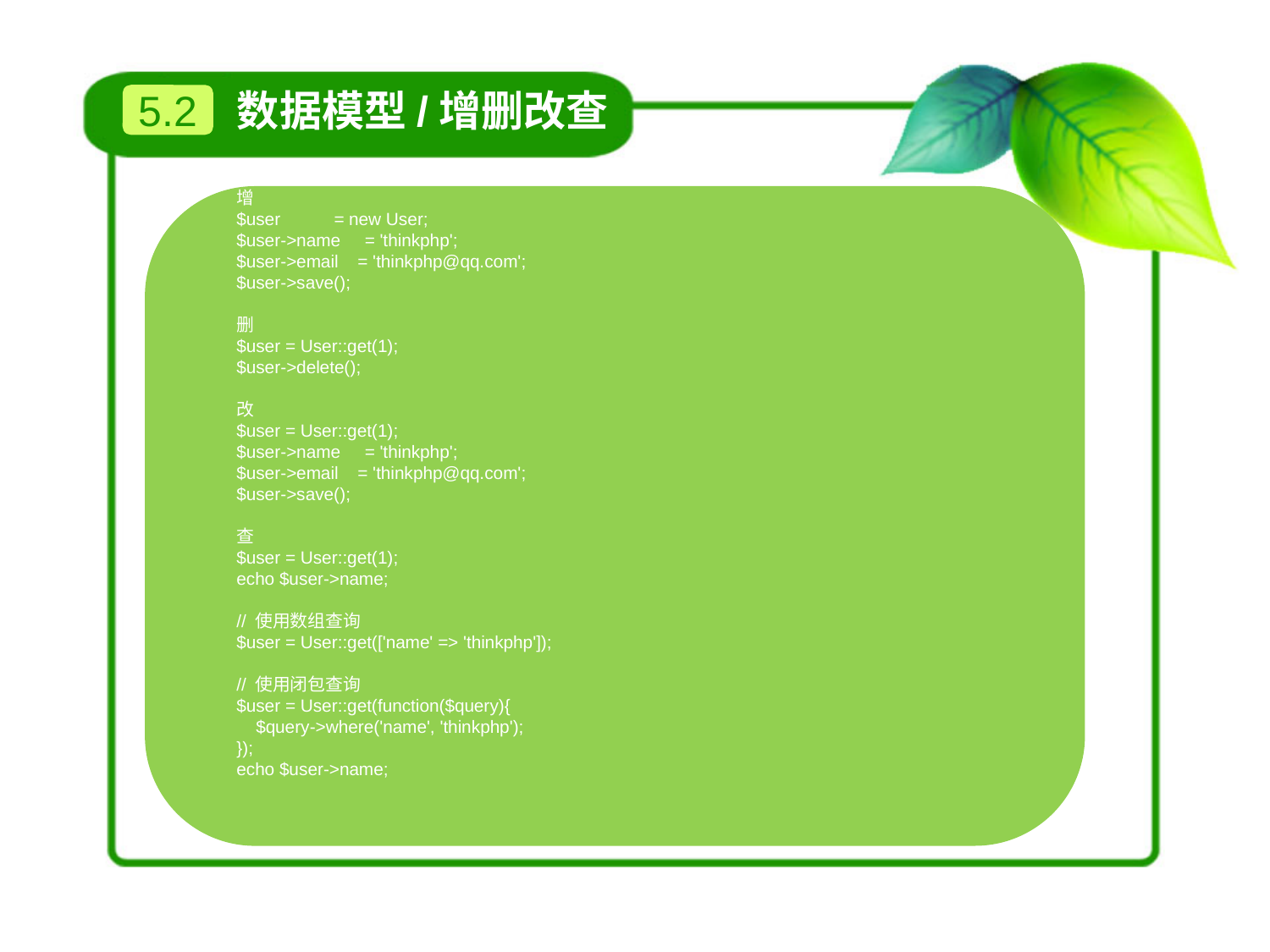

数据模型/增删改查
5.2

增
$user           = new User;
$user->name     = 'thinkphp';
$user->email    = 'thinkphp@qq.com';
$user->save();

删
$user = User::get(1);
$user->delete();

改
$user = User::get(1);
$user->name     = 'thinkphp';
$user->email    = 'thinkphp@qq.com';
$user->save();

查
$user = User::get(1);
echo $user->name;

// 使用数组查询
$user = User::get(['name' => 'thinkphp']);

// 使用闭包查询
$user = User::get(function($query){
    $query->where('name', 'thinkphp');
});
echo $user->name;